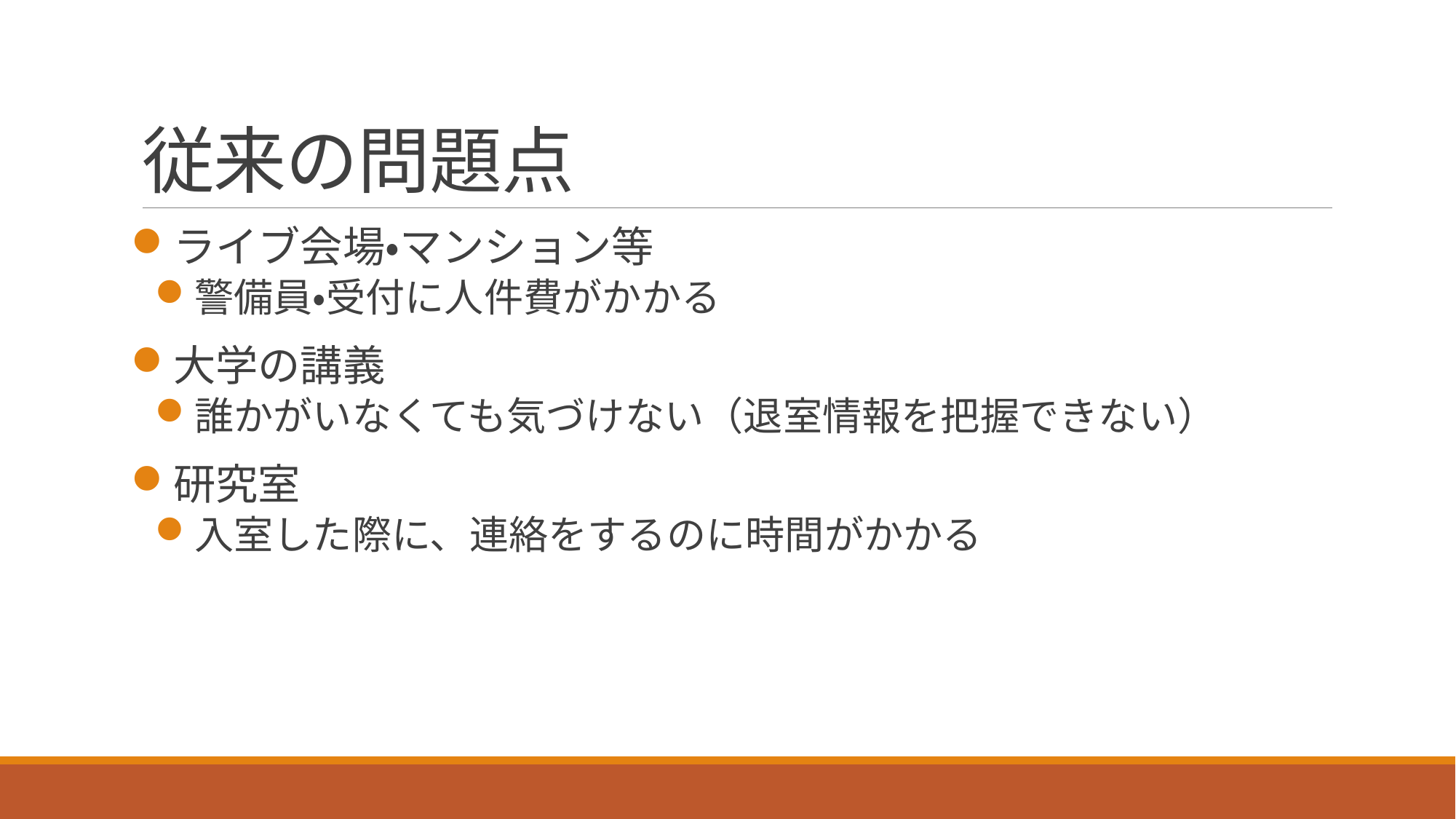

# 従来の問題点
ライブ会場・マンション等
警備員・受付に人件費がかかる
大学の講義
誰かがいなくても気づけない（退室情報を把握できない）
研究室
入室した際に、連絡をするのに時間がかかる